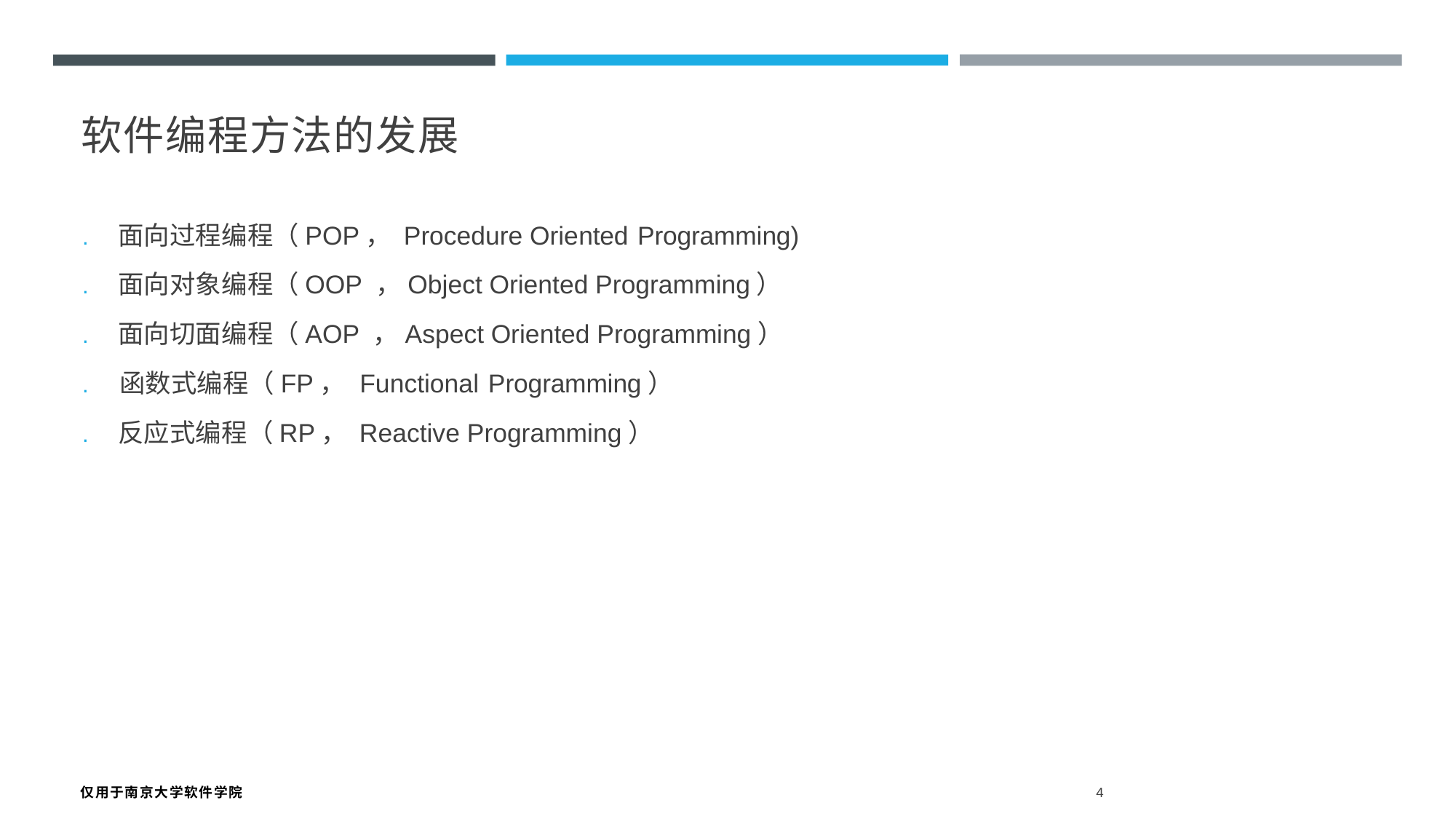

软件编程方法的发展

.   面向过程编程（POP， Procedure Oriented Programming)
.   面向对象编程（OOP ，Object Oriented Programming）
.   面向切面编程（AOP ，Aspect Oriented Programming）
.    函数式编程（FP， Functional Programming）

.   反应式编程（RP， Reactive Programming）

仅用于南京大学软件学院                                                                                                                                                                                                                                                                                 4